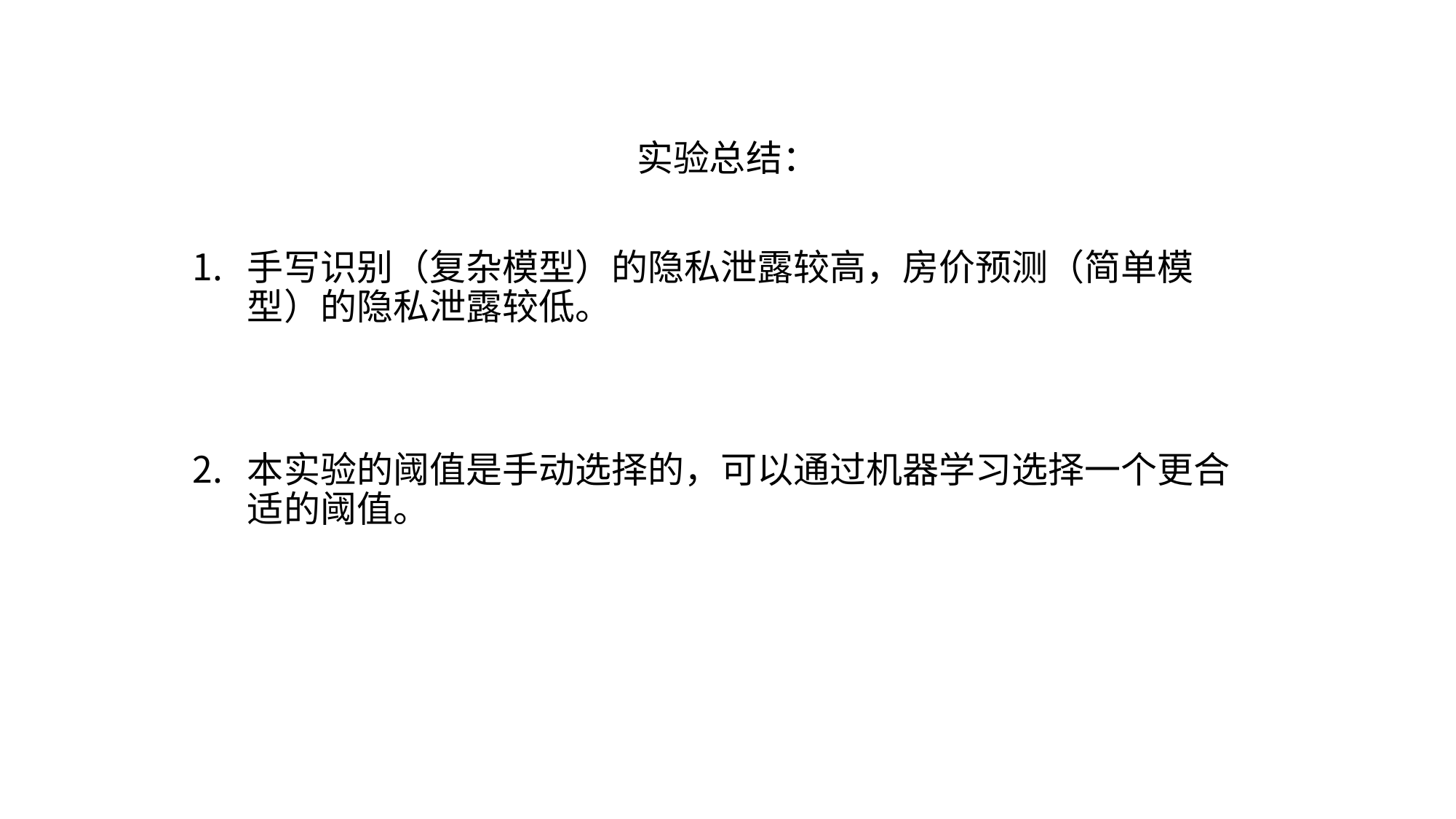

实验总结：

手写识别（复杂模型）的隐私泄露较高，房价预测（简单模型）的隐私泄露较低。

本实验的阈值是手动选择的，可以通过机器学习选择一个更合适的阈值。